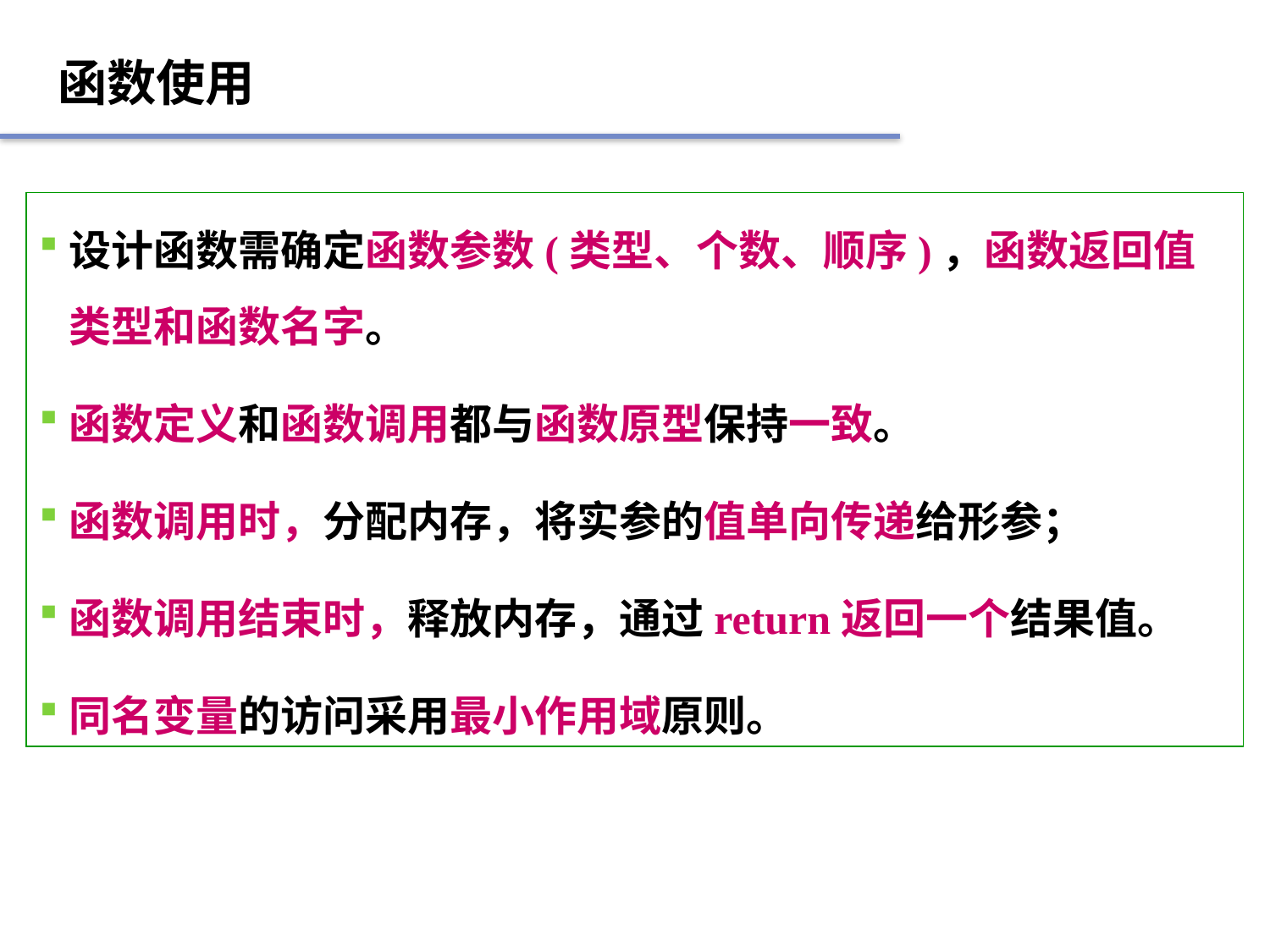

函数使用
设计函数需确定函数参数(类型、个数、顺序)，函数返回值类型和函数名字。
函数定义和函数调用都与函数原型保持一致。
函数调用时，分配内存，将实参的值单向传递给形参；
函数调用结束时，释放内存，通过return返回一个结果值。
同名变量的访问采用最小作用域原则。